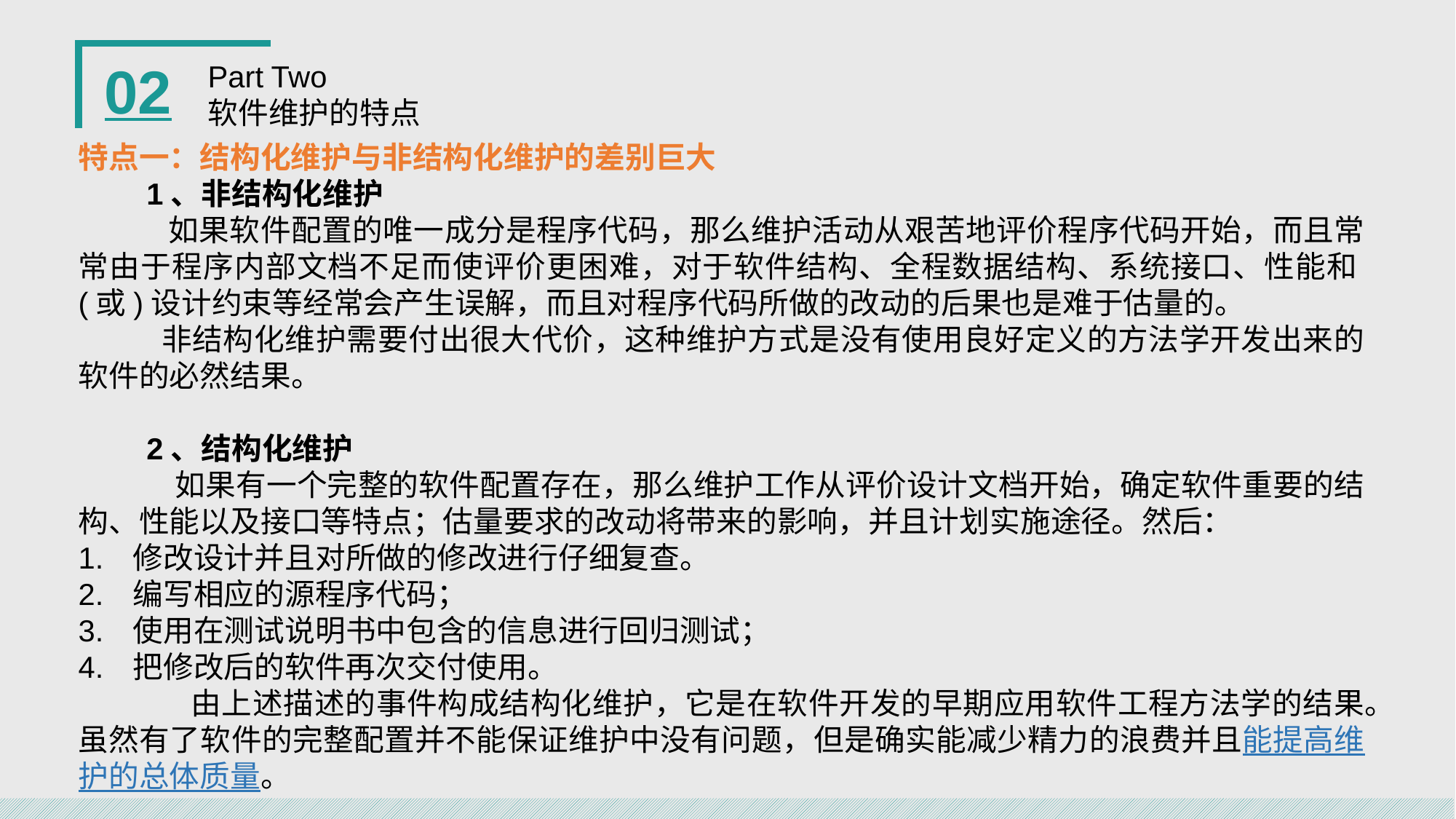

02
Part Two
软件维护的特点

1、非结构化维护
  如果软件配置的唯一成分是程序代码，那么维护活动从艰苦地评价程序代码开始，而且常常由于程序内部文档不足而使评价更困难，对于软件结构、全程数据结构、系统接口、性能和(或)设计约束等经常会产生误解，而且对程序代码所做的改动的后果也是难于估量的。
 非结构化维护需要付出很大代价，这种维护方式是没有使用良好定义的方法学开发出来的软件的必然结果。

2、结构化维护
   如果有一个完整的软件配置存在，那么维护工作从评价设计文档开始，确定软件重要的结构、性能以及接口等特点；估量要求的改动将带来的影响，并且计划实施途径。然后：
修改设计并且对所做的修改进行仔细复查。
编写相应的源程序代码；
使用在测试说明书中包含的信息进行回归测试；
把修改后的软件再次交付使用。
     由上述描述的事件构成结构化维护，它是在软件开发的早期应用软件工程方法学的结果。虽然有了软件的完整配置并不能保证维护中没有问题，但是确实能减少精力的浪费并且能提高维护的总体质量。

特点一：结构化维护与非结构化维护的差别巨大